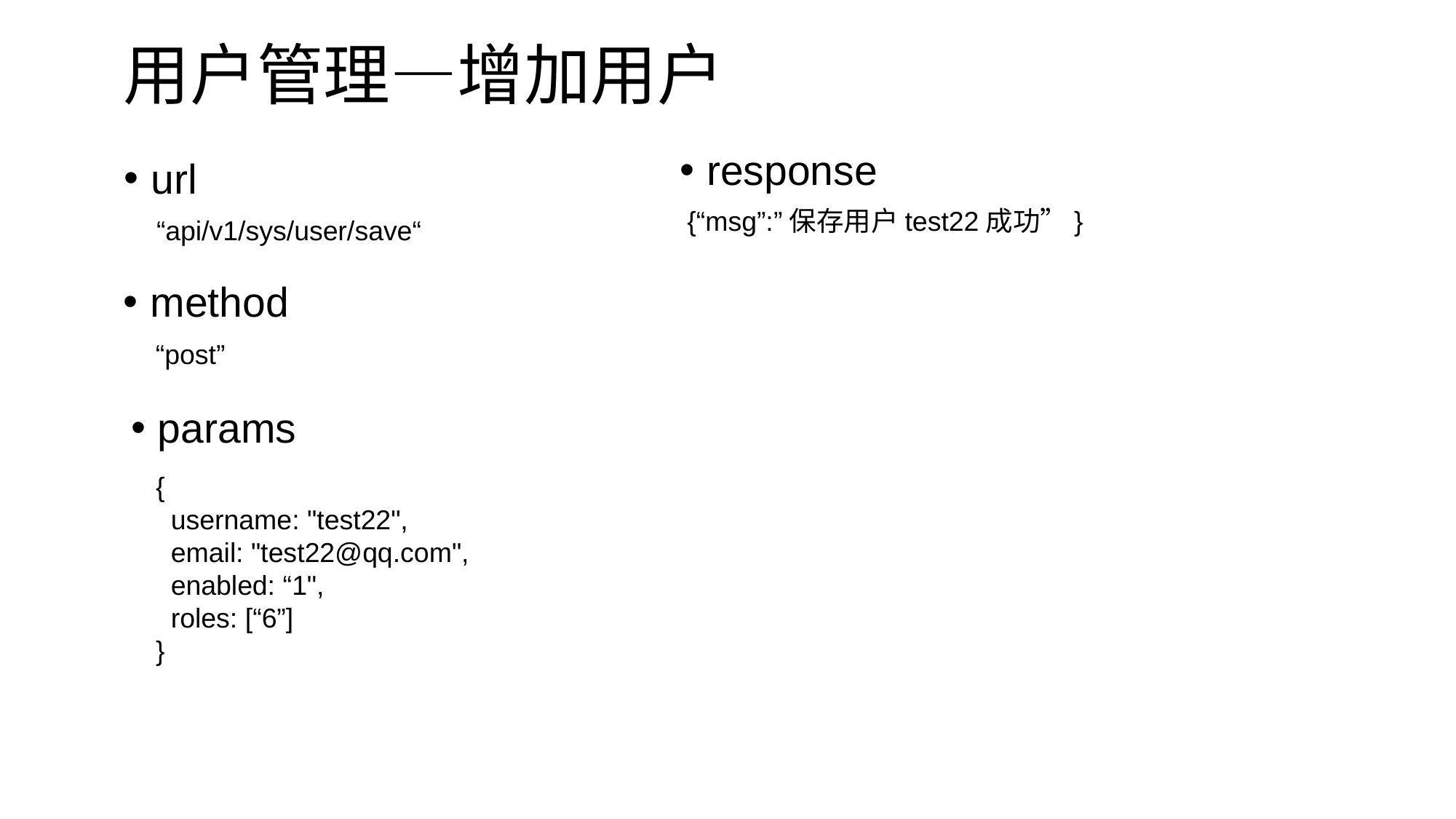

# 用户管理—增加用户
response
url
{“msg”:”保存用户test22成功”}
“api/v1/sys/user/save“
method
“post”
params
{
  username: "test22",
  email: "test22@qq.com",
  enabled: “1",
  roles: [“6”]
}